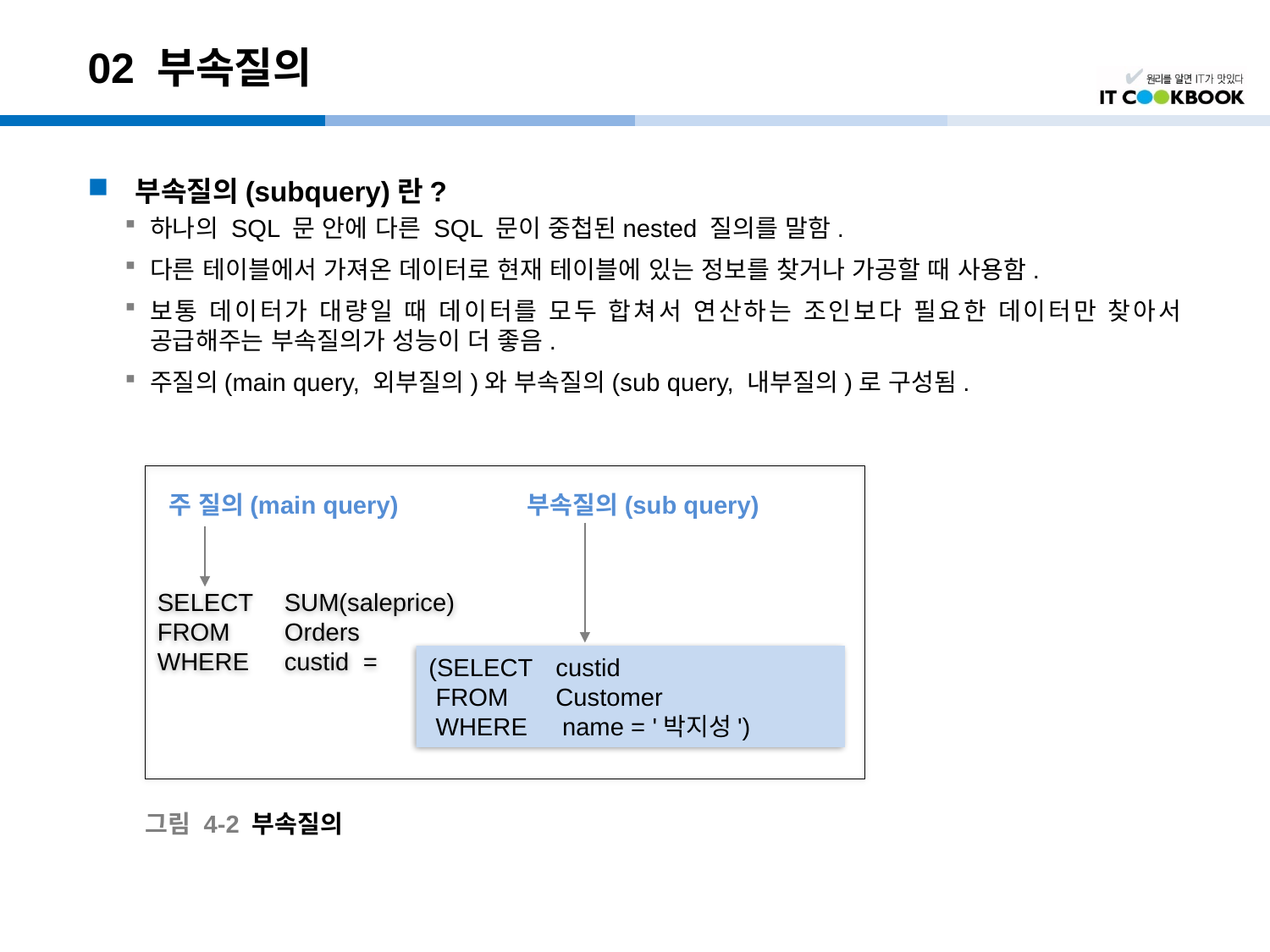

# 02 부속질의
부속질의(subquery)란?
하나의 SQL 문 안에 다른 SQL 문이 중첩된nested 질의를 말함.
다른 테이블에서 가져온 데이터로 현재 테이블에 있는 정보를 찾거나 가공할 때 사용함.
보통 데이터가 대량일 때 데이터를 모두 합쳐서 연산하는 조인보다 필요한 데이터만 찾아서 공급해주는 부속질의가 성능이 더 좋음.
주질의(main query, 외부질의)와 부속질의(sub query, 내부질의)로 구성됨.

SELECT 	SUM(saleprice)
FROM  	Orders
WHERE 	custid  =

부속질의(sub query)
주 질의(main query)
(SELECT 	custid
 FROM  	Customer
 WHERE     name = '박지성')
그림 4-2 부속질의